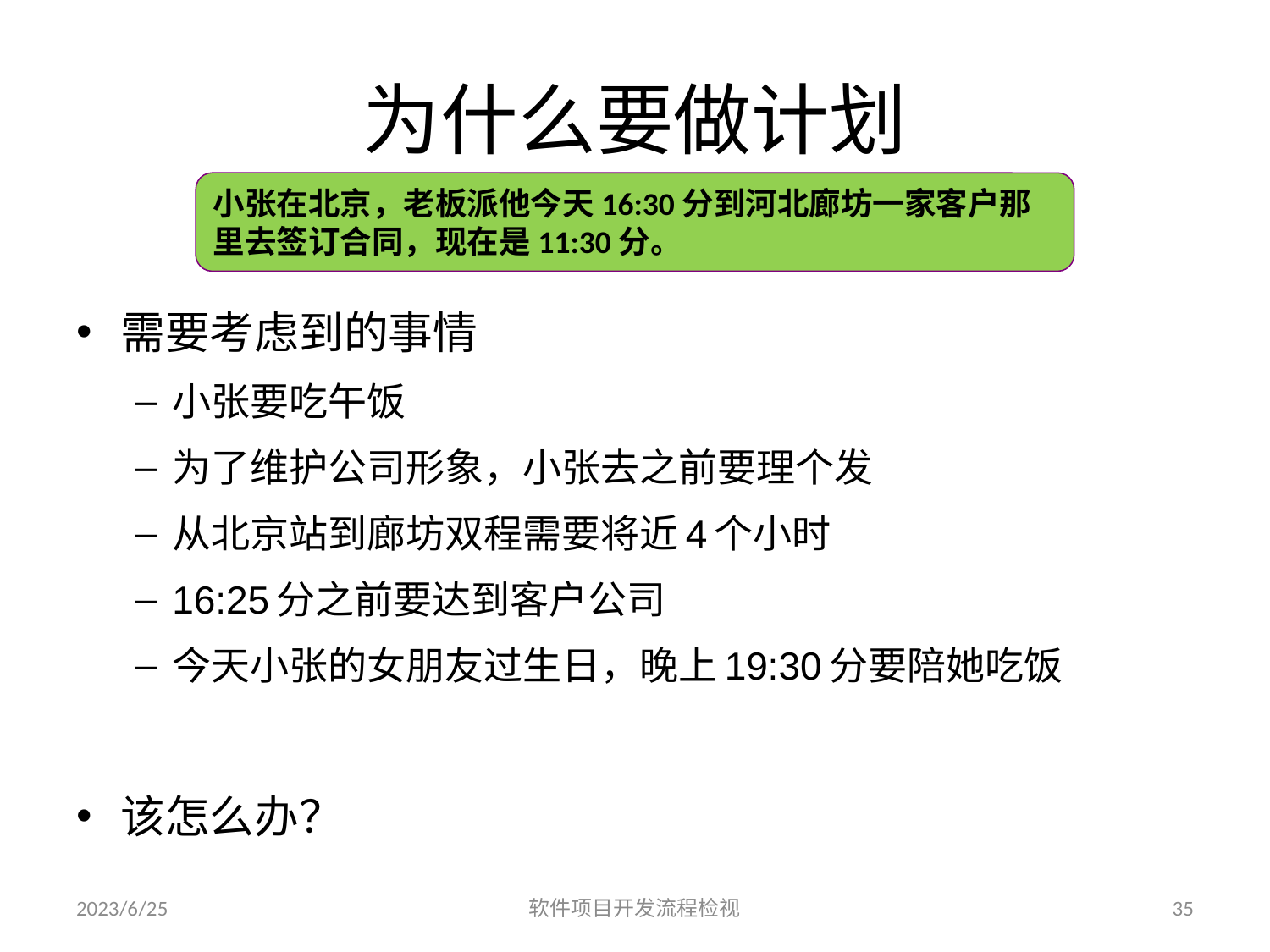

# 为什么要做计划
小张在北京，老板派他今天16:30分到河北廊坊一家客户那里去签订合同，现在是11:30分。

需要考虑到的事情
小张要吃午饭
为了维护公司形象，小张去之前要理个发
从北京站到廊坊双程需要将近4个小时
16:25分之前要达到客户公司
今天小张的女朋友过生日，晚上19:30分要陪她吃饭

该怎么办？
2023/6/25
软件项目开发流程检视
35